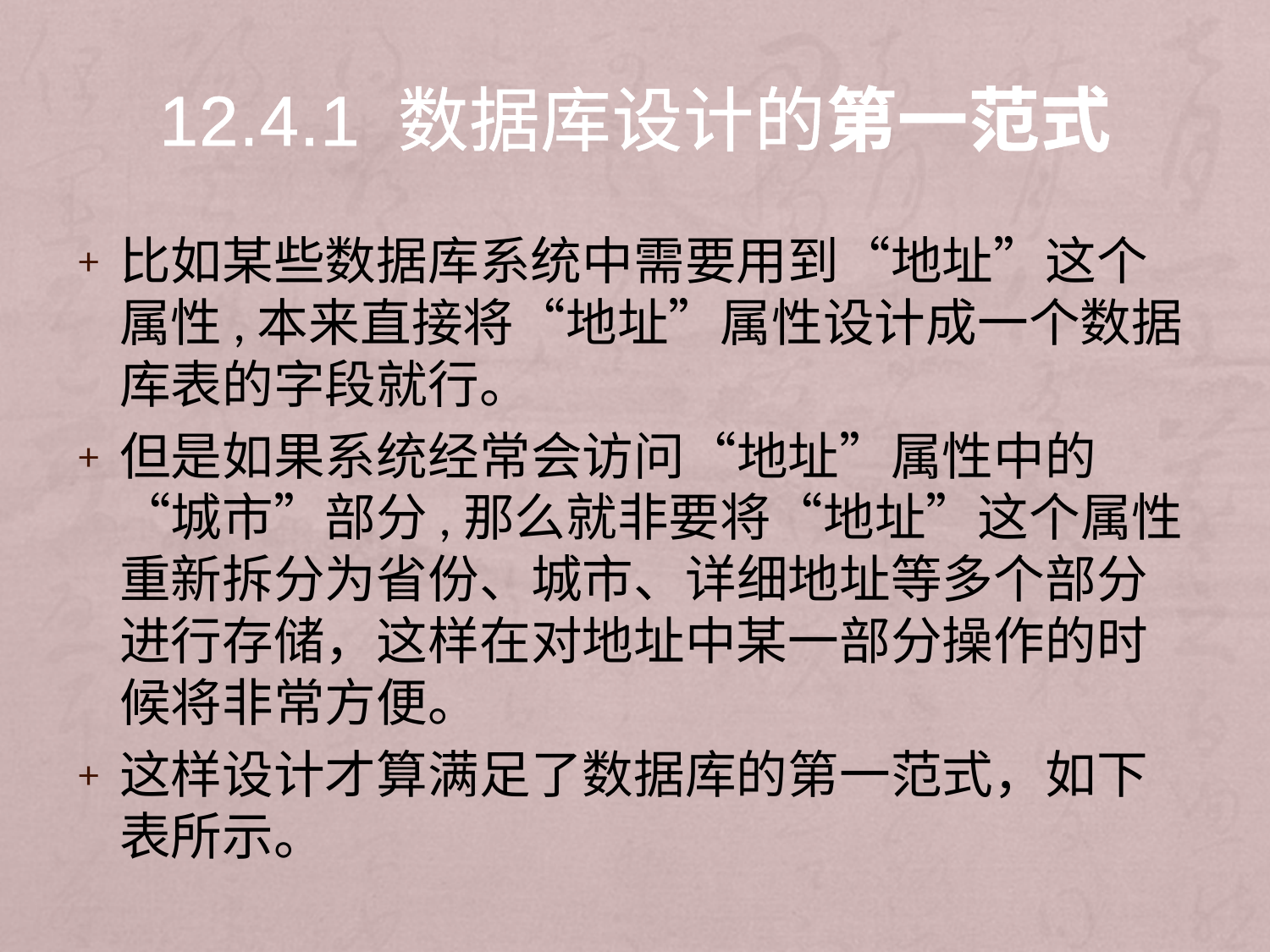

# 12.4.1 数据库设计的第一范式
比如某些数据库系统中需要用到“地址”这个属性,本来直接将“地址”属性设计成一个数据库表的字段就行。
但是如果系统经常会访问“地址”属性中的“城市”部分,那么就非要将“地址”这个属性重新拆分为省份、城市、详细地址等多个部分进行存储，这样在对地址中某一部分操作的时候将非常方便。
这样设计才算满足了数据库的第一范式，如下表所示。